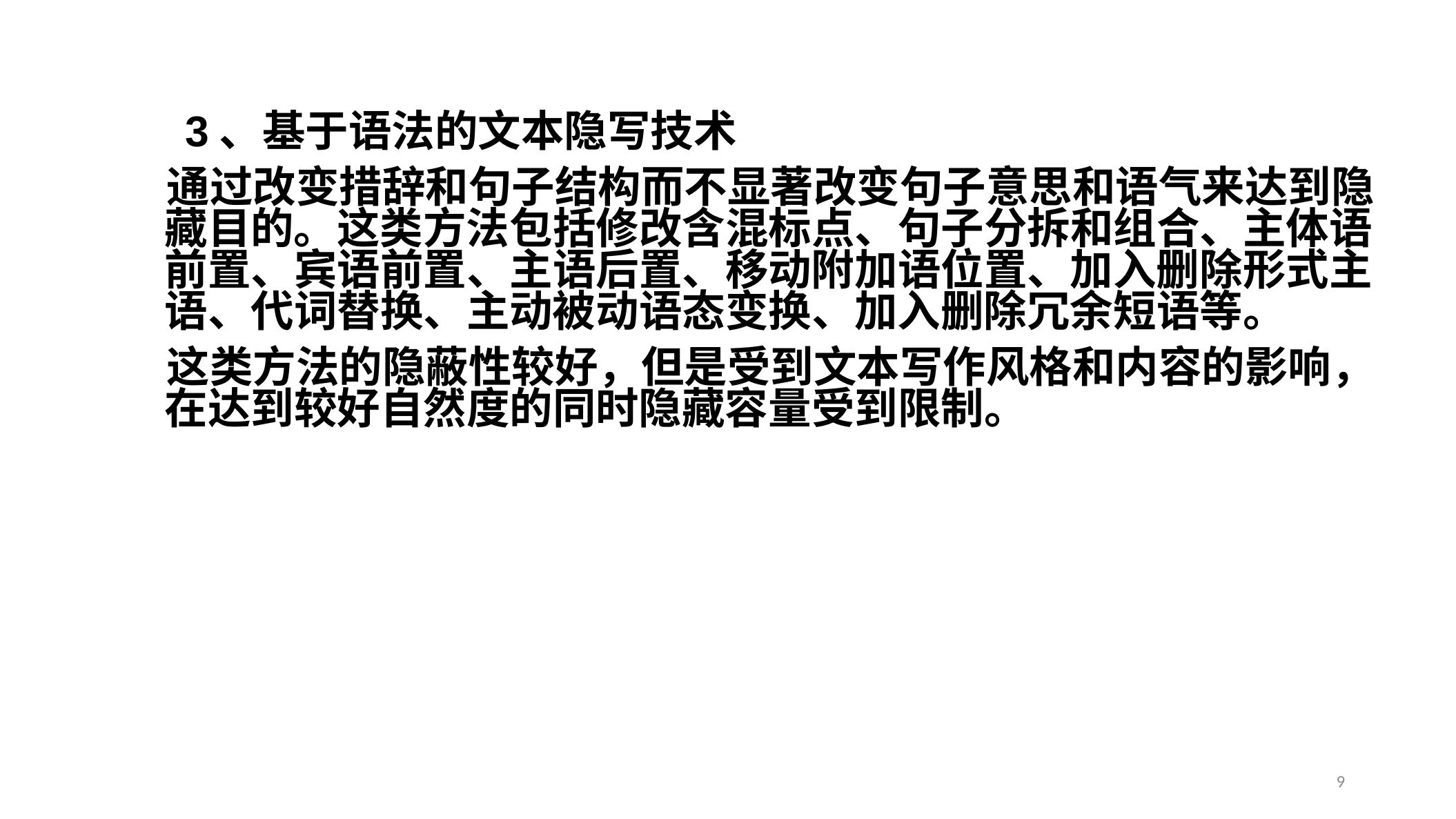

3、基于语法的文本隐写技术
        通过改变措辞和句子结构而不显著改变句子意思和语气来达到隐藏目的。这类方法包括修改含混标点、句子分拆和组合、主体语前置、宾语前置、主语后置、移动附加语位置、加入删除形式主语、代词替换、主动被动语态变换、加入删除冗余短语等。
        这类方法的隐蔽性较好，但是受到文本写作风格和内容的影响，在达到较好自然度的同时隐藏容量受到限制。
9